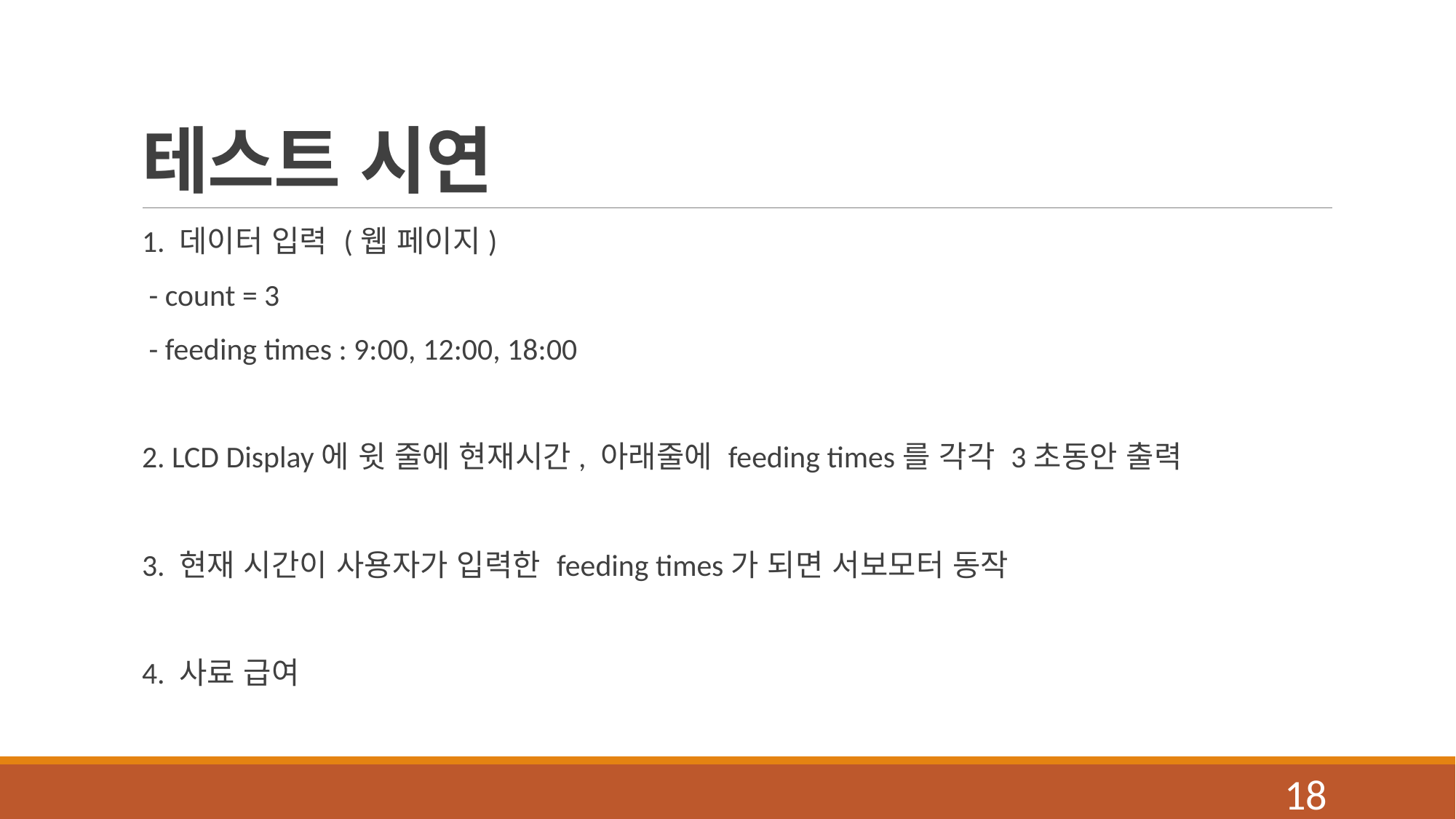

# 테스트 시연
1. 데이터 입력 (웹 페이지)
 - count = 3
 - feeding times : 9:00, 12:00, 18:00

2. LCD Display에 윗 줄에 현재시간, 아래줄에 feeding times를 각각 3초동안 출력

3. 현재 시간이 사용자가 입력한 feeding times가 되면 서보모터 동작

4. 사료 급여
18